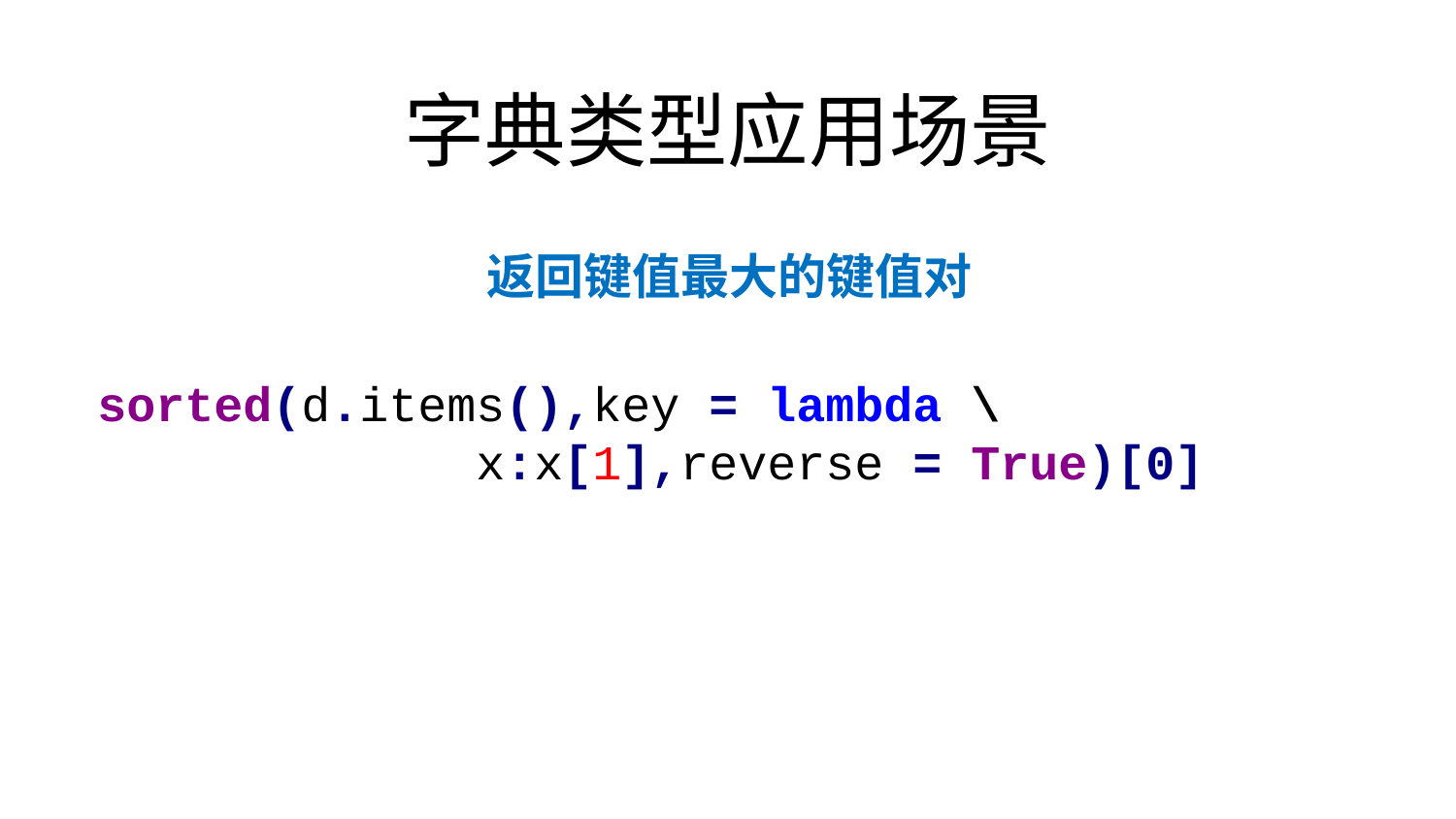

字典类型应用场景
返回键值最大的键值对
sorted(d.items(),key = lambda \
             x:x[1],reverse = True)[0]
22